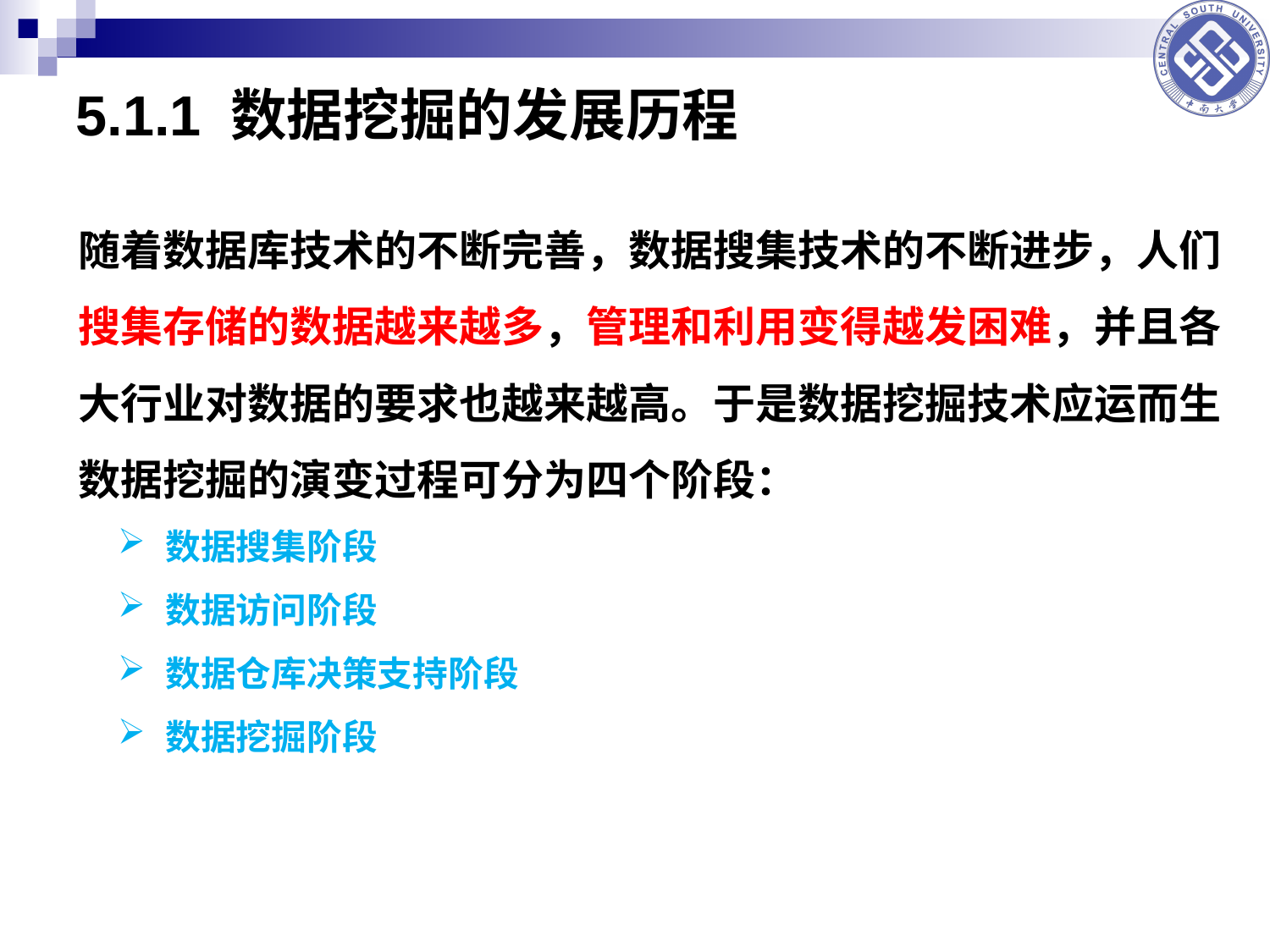

5.1.1 数据挖掘的发展历程
随着数据库技术的不断完善，数据搜集技术的不断进步，人们搜集存储的数据越来越多，管理和利用变得越发困难，并且各大行业对数据的要求也越来越高。于是数据挖掘技术应运而生
数据挖掘的演变过程可分为四个阶段：
数据搜集阶段
数据访问阶段
数据仓库决策支持阶段
数据挖掘阶段